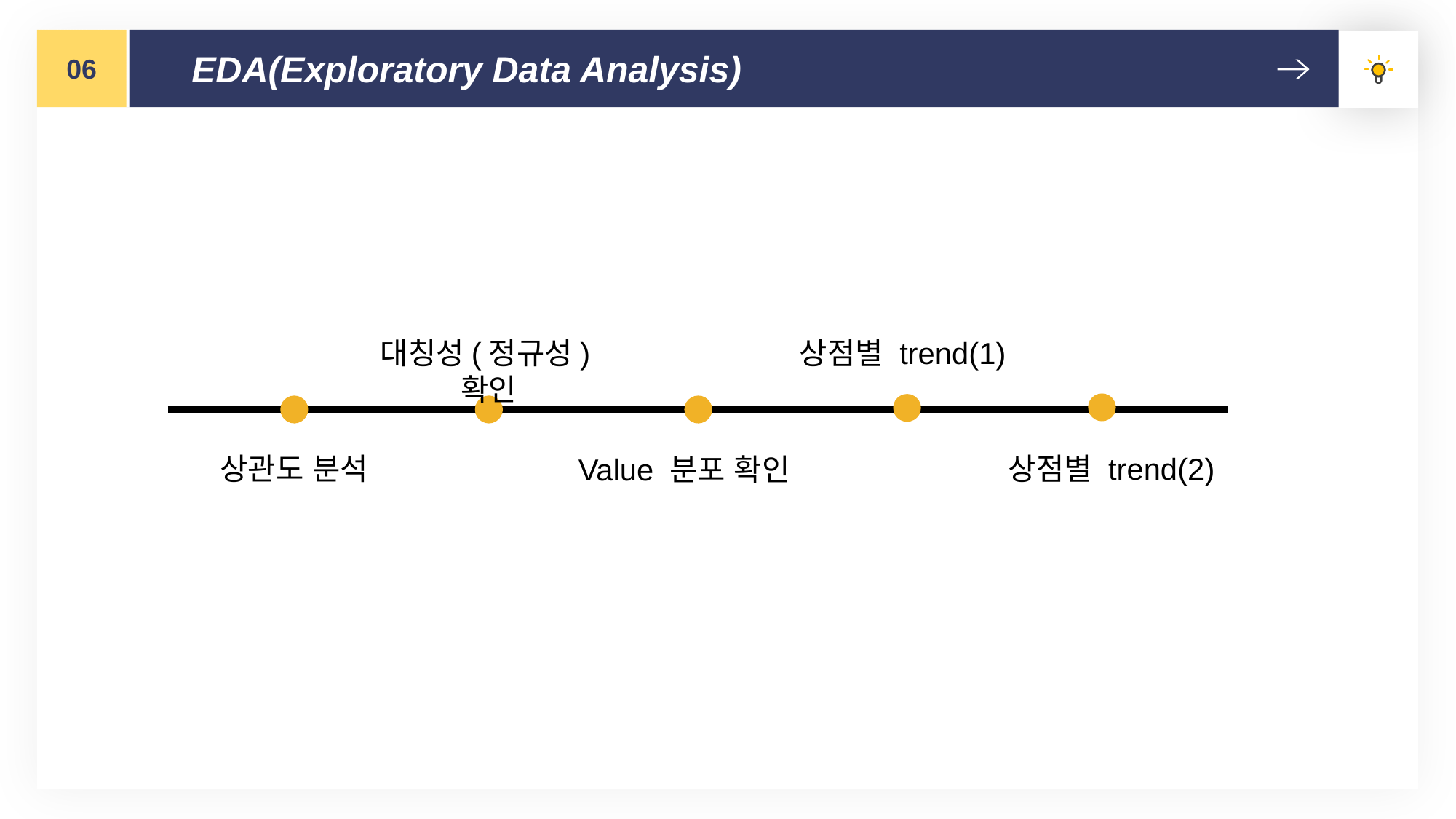

06
EDA(Exploratory Data Analysis)

상점별 trend(1)
대칭성(정규성)확인

상관도 분석
상점별 trend(2)
Value 분포 확인